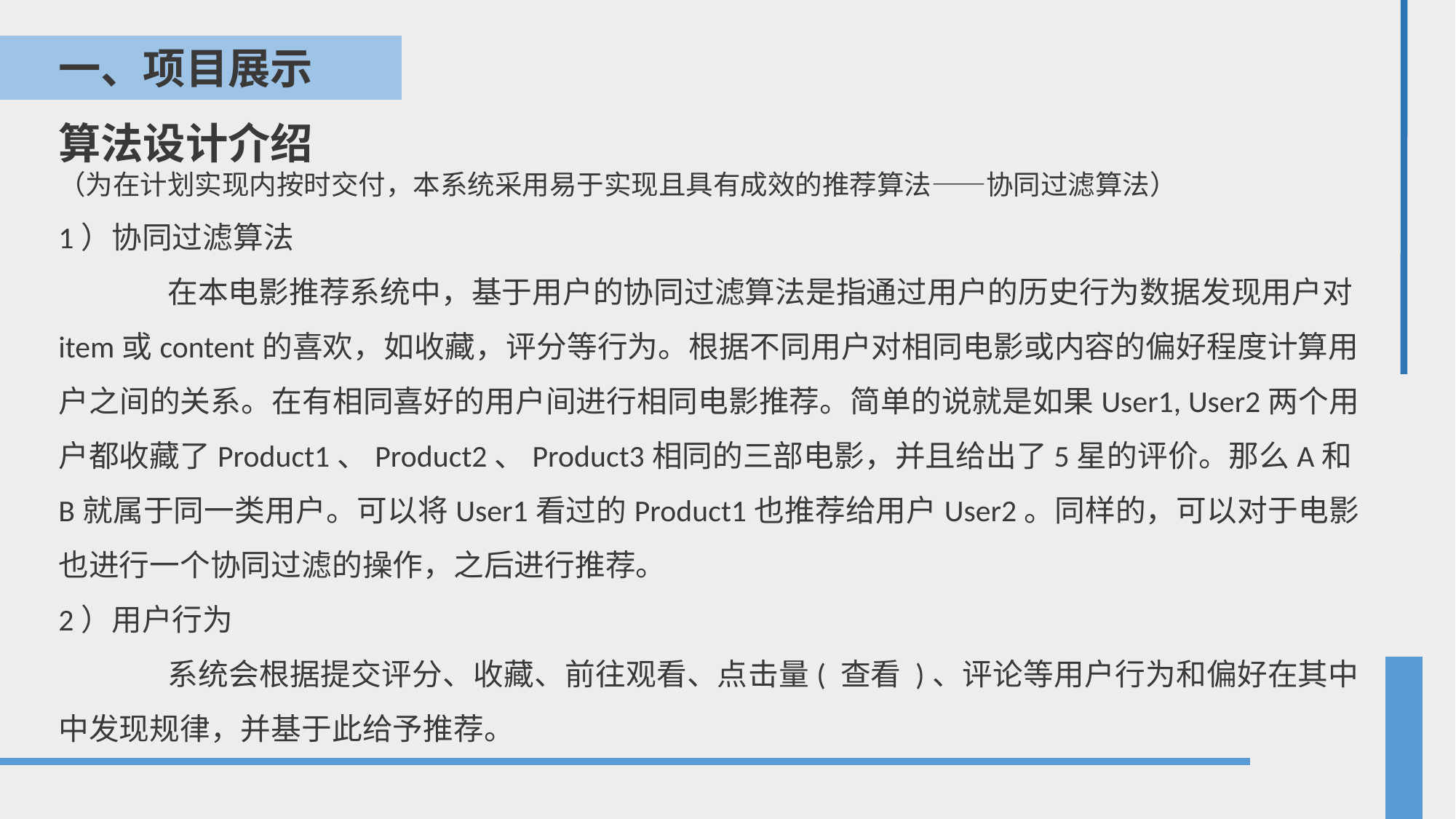

一、项目展示
算法设计介绍
（为在计划实现内按时交付，本系统采用易于实现且具有成效的推荐算法——协同过滤算法）
1）协同过滤算法
	在本电影推荐系统中，基于用户的协同过滤算法是指通过用户的历史行为数据发现用户对item或content的喜欢，如收藏，评分等行为。根据不同用户对相同电影或内容的偏好程度计算用户之间的关系。在有相同喜好的用户间进行相同电影推荐。简单的说就是如果User1, User2两个用户都收藏了Product1、Product2、Product3相同的三部电影，并且给出了5星的评价。那么A和B就属于同一类用户。可以将User1看过的Product1也推荐给用户User2。同样的，可以对于电影也进行一个协同过滤的操作，之后进行推荐。
2）用户行为
	系统会根据提交评分、收藏、前往观看、点击量( 查看 )、评论等用户行为和偏好在其中中发现规律，并基于此给予推荐。